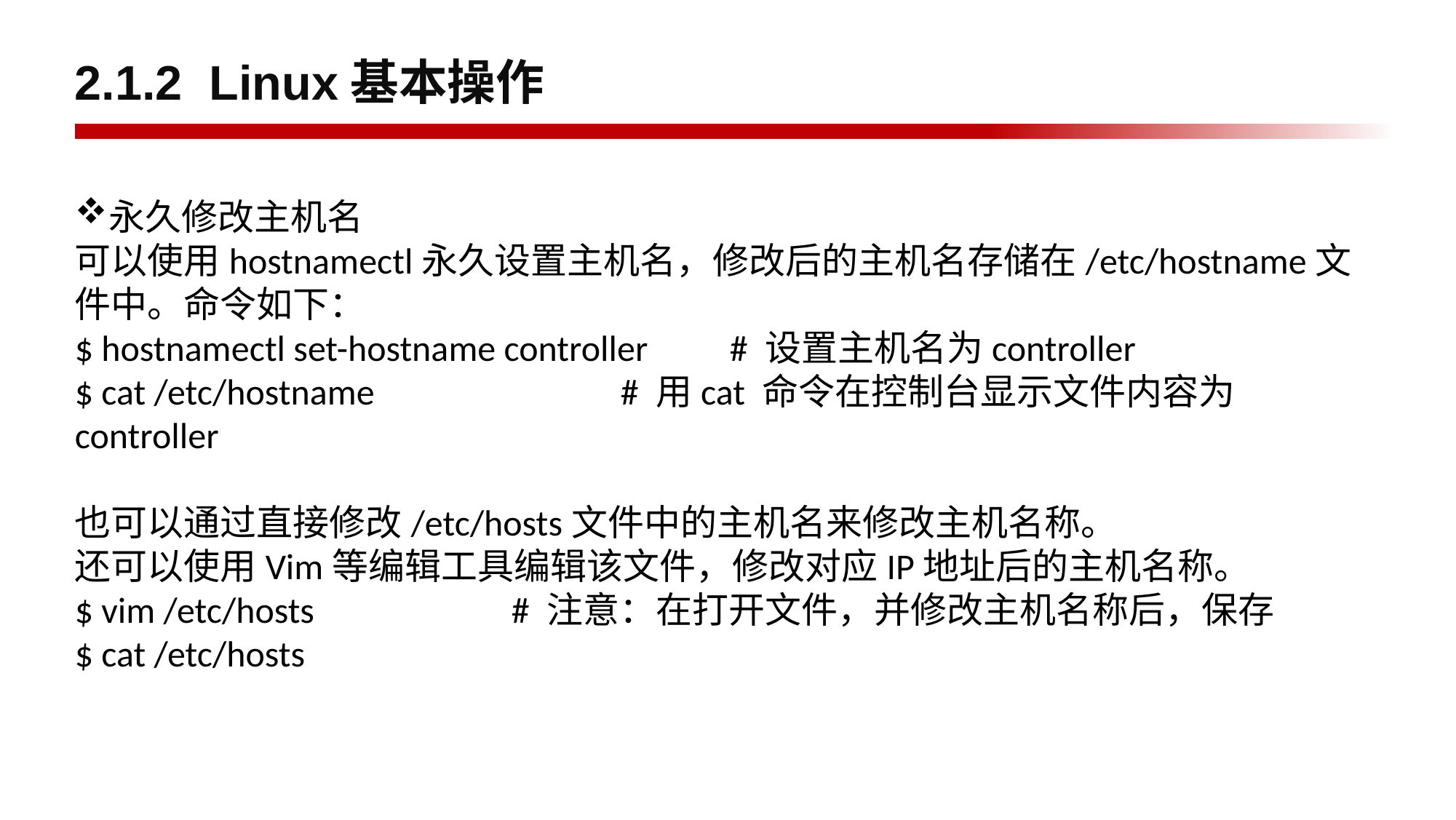

# 2.1.2  Linux基本操作

永久修改主机名
可以使用hostnamectl永久设置主机名，修改后的主机名存储在/etc/hostname文件中。命令如下：
$ hostnamectl set-hostname controller	# 设置主机名为controller
$ cat /etc/hostname          		# 用cat 命令在控制台显示文件内容为controller

也可以通过直接修改/etc/hosts文件中的主机名来修改主机名称。
还可以使用Vim等编辑工具编辑该文件，修改对应IP地址后的主机名称。
$ vim /etc/hosts        		# 注意：在打开文件，并修改主机名称后，保存
$ cat /etc/hosts